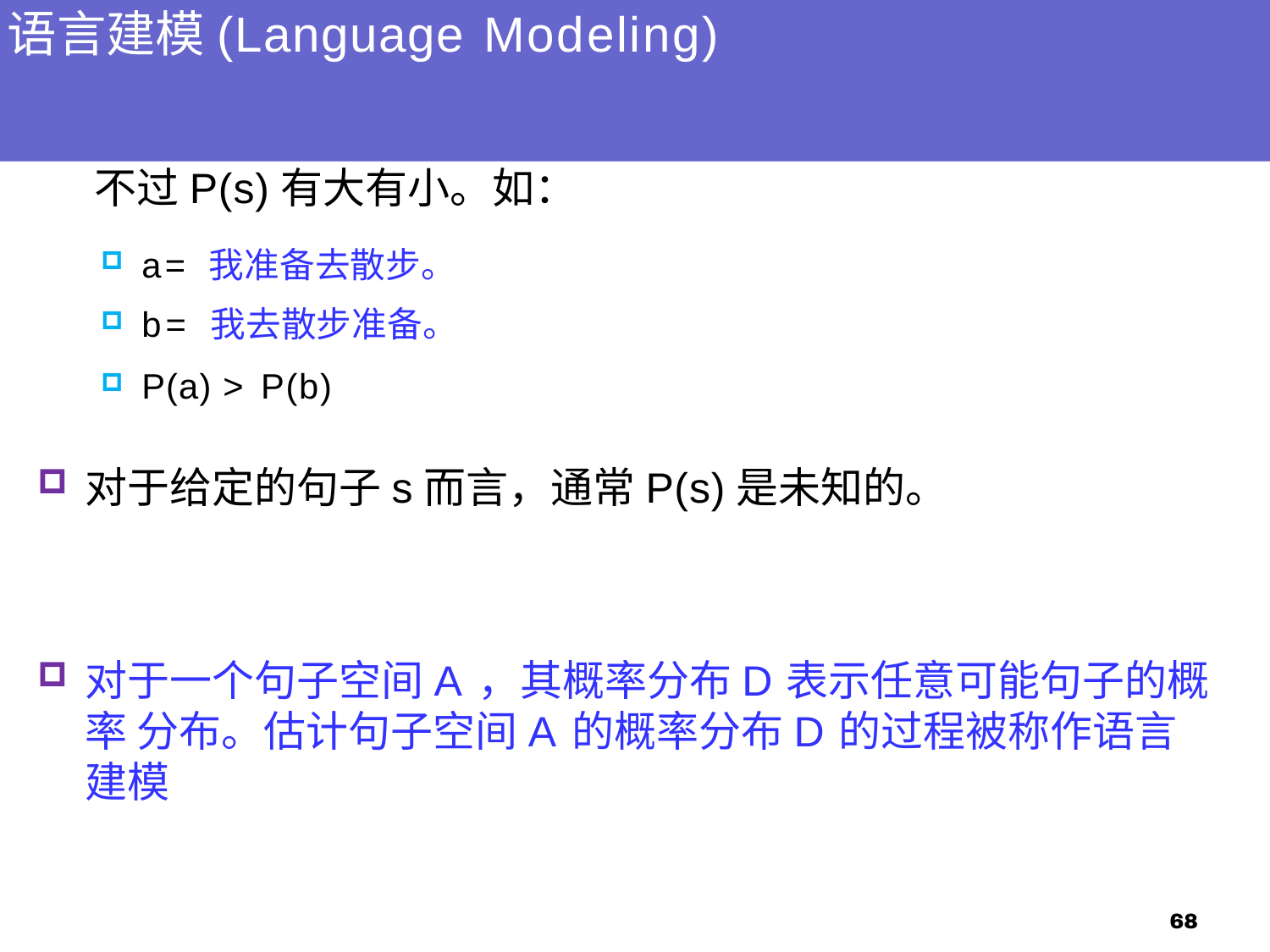

# 语言建模(Language Modeling)
从统计角度看，自然语言中的一个句子s可以由任何词串构成。 不过P(s)有大有小。如：
a= 我准备去散步。
b= 我去散步准备。
P(a) > P(b)

对于给定的句子s而言，通常P(s)是未知的。
对于一个句子空间A，其概率分布D表示任意可能句子的概率 分布。估计句子空间A的概率分布D的过程被称作语言建模
68